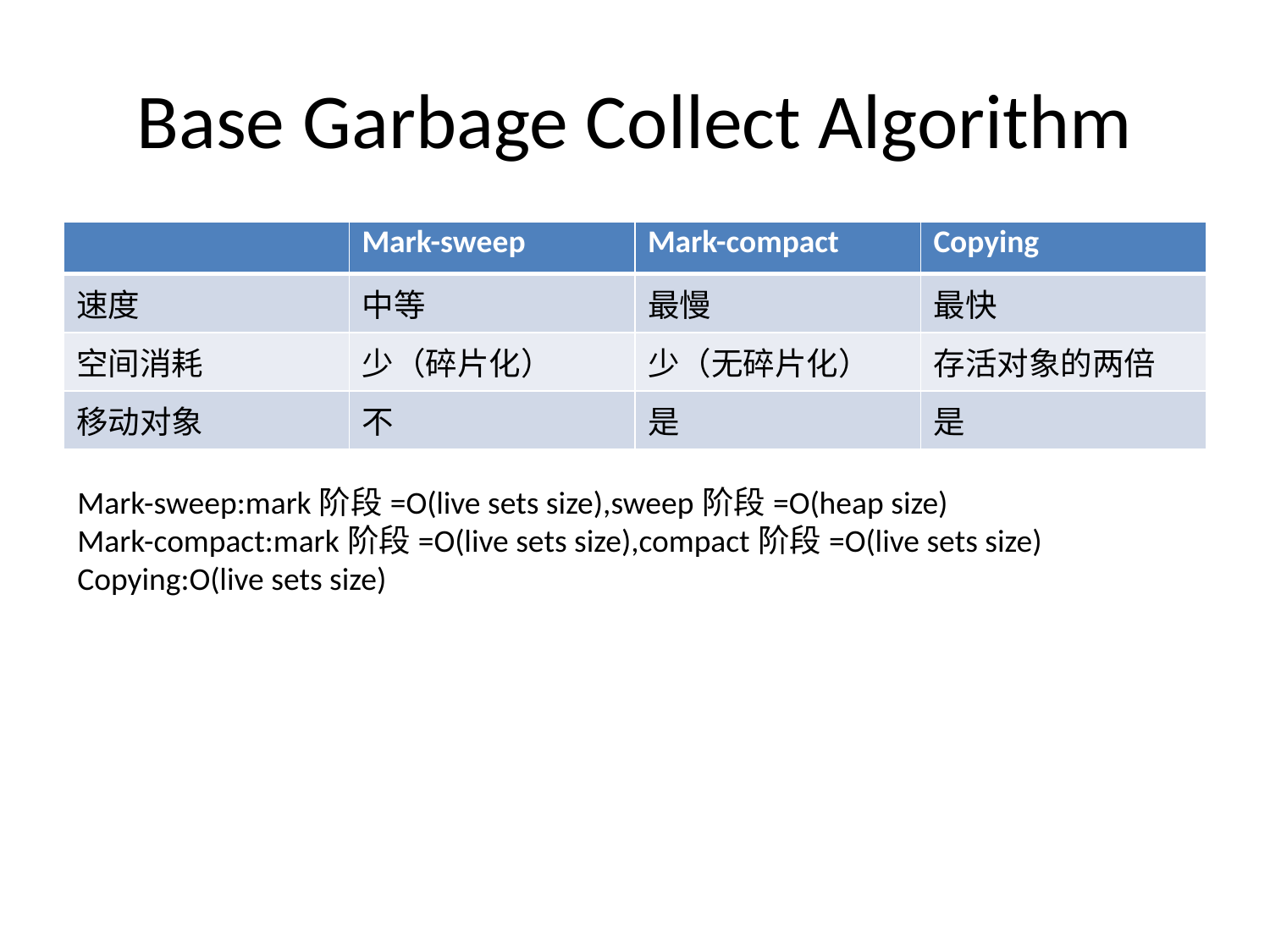

# Base Garbage Collect Algorithm
|  | Mark-sweep | Mark-compact | Copying |
| --- | --- | --- | --- |
| 速度 | 中等 | 最慢 | 最快 |
| 空间消耗 | 少（碎片化） | 少（无碎片化） | 存活对象的两倍 |
| 移动对象 | 不 | 是 | 是 |
Mark-sweep:mark阶段=O(live sets size),sweep阶段=O(heap size)
Mark-compact:mark阶段=O(live sets size),compact阶段=O(live sets size)
Copying:O(live sets size)